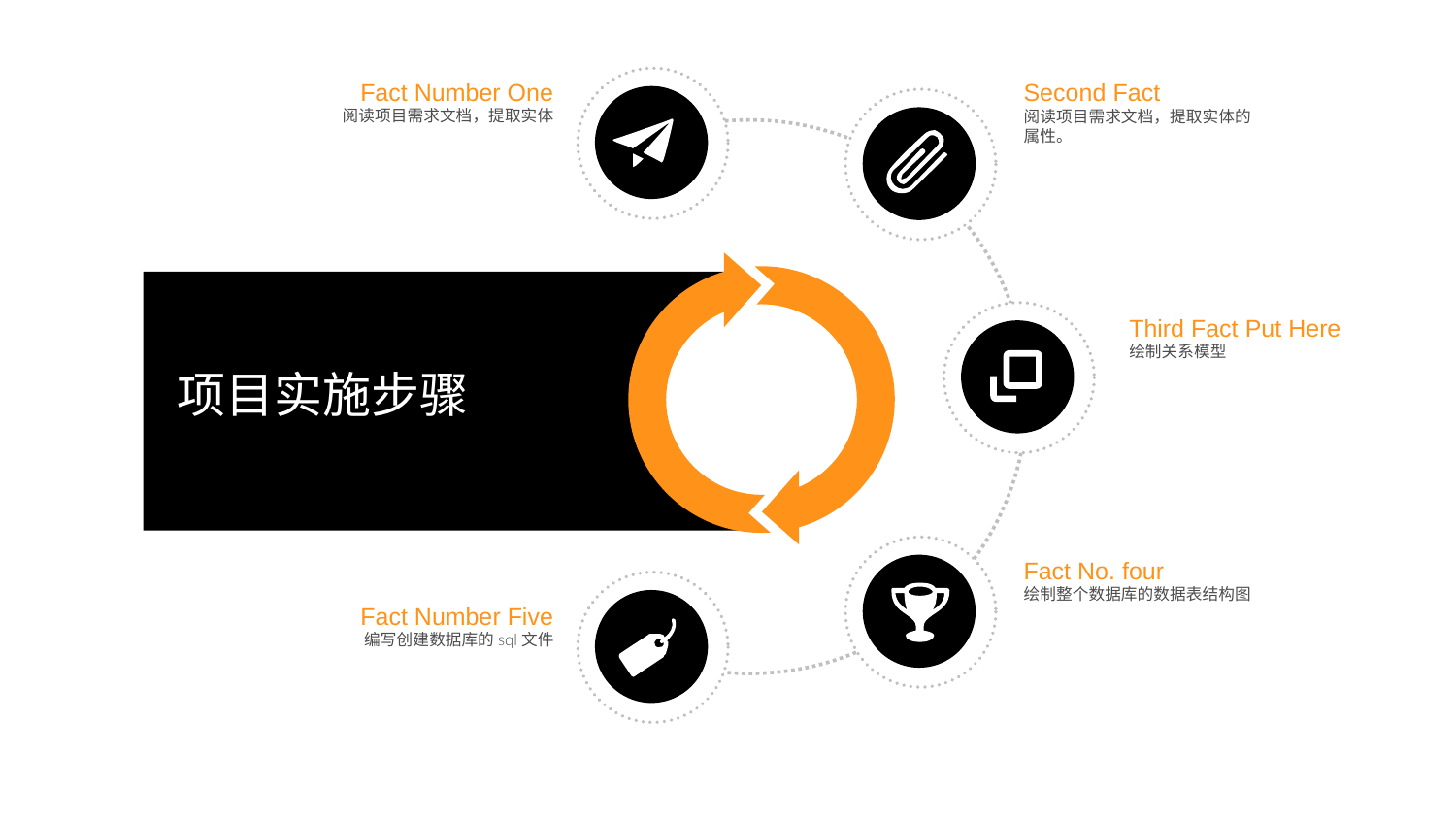

Fact Number One
阅读项目需求文档，提取实体
Second Fact
阅读项目需求文档，提取实体的属性。

Third Fact Put Here
绘制关系模型
项目实施步骤

Fact No. four
绘制整个数据库的数据表结构图

Fact Number Five
编写创建数据库的sql文件